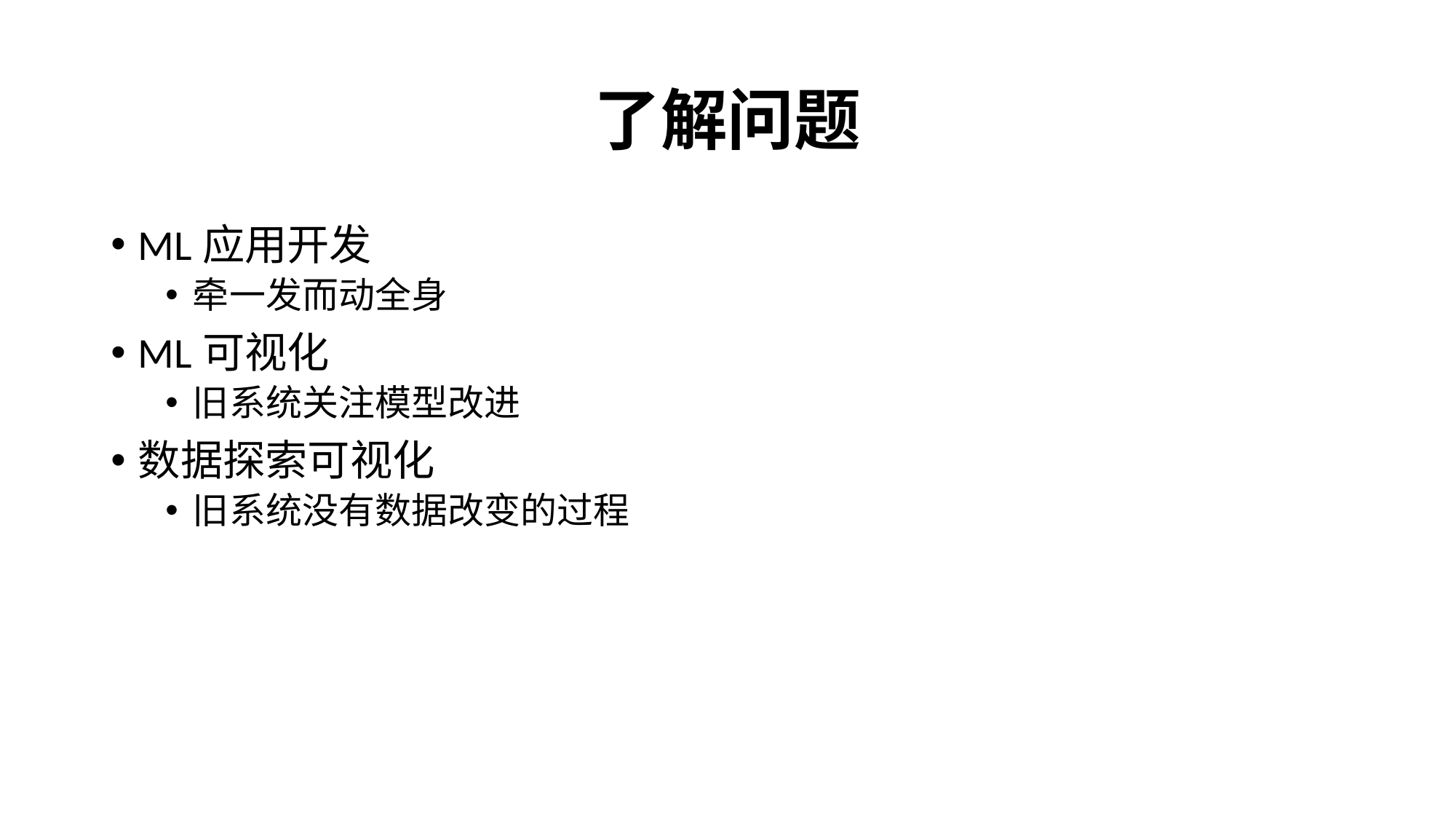

# 了解问题
ML应用开发
牵一发而动全身
ML可视化
旧系统关注模型改进
数据探索可视化
旧系统没有数据改变的过程